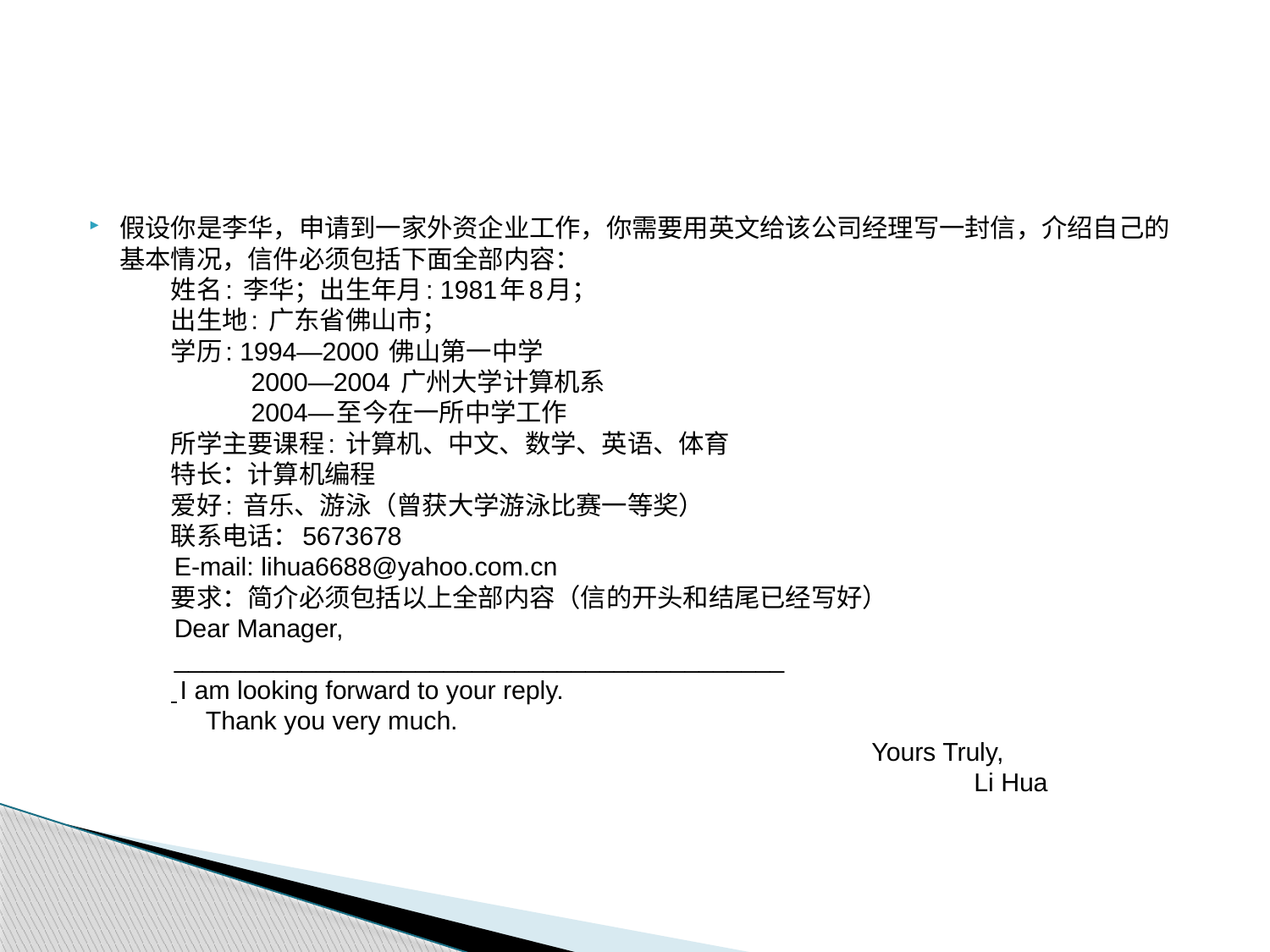

#
假设你是李华，申请到一家外资企业工作，你需要用英文给该公司经理写一封信，介绍自己的基本情况，信件必须包括下面全部内容：
　　姓名: 李华；出生年月: 1981年8月；
　　出生地: 广东省佛山市；
　　学历: 1994—2000 佛山第一中学
　　　　　2000—2004 广州大学计算机系
　　　　　2004—至今在一所中学工作
　　所学主要课程: 计算机、中文、数学、英语、体育
　　特长：计算机编程
　　爱好: 音乐、游泳（曾获大学游泳比赛一等奖）
　　联系电话：5673678
　　E-mail: lihua6688@yahoo.com.cn
　　要求：简介必须包括以上全部内容（信的开头和结尾已经写好）
　　Dear Manager,
　　___________________________________________
　　 I am looking forward to your reply.
　　 　Thank you very much.
　　　　 　　　　　　　　　　　　　　　　　　　　　　　　　Yours Truly,
　　　　 　　　　　　　　　　　　　　　　　　　　　　　　　　　　　Li Hua